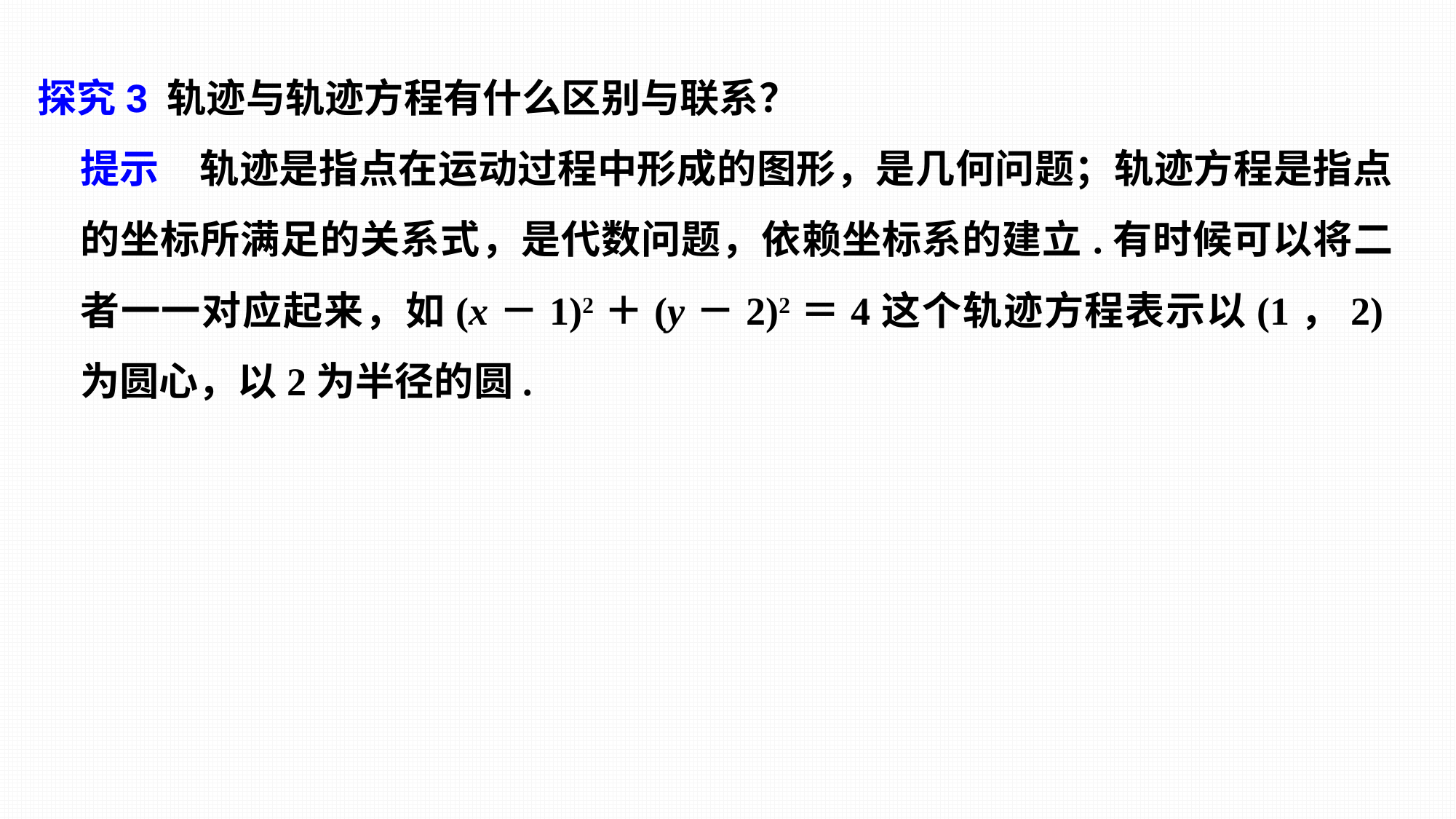

探究3 轨迹与轨迹方程有什么区别与联系？
	提示　轨迹是指点在运动过程中形成的图形，是几何问题；轨迹方程是指点的坐标所满足的关系式，是代数问题，依赖坐标系的建立.有时候可以将二者一一对应起来，如(x－1)2＋(y－2)2＝4这个轨迹方程表示以(1，2)为圆心，以2为半径的圆.